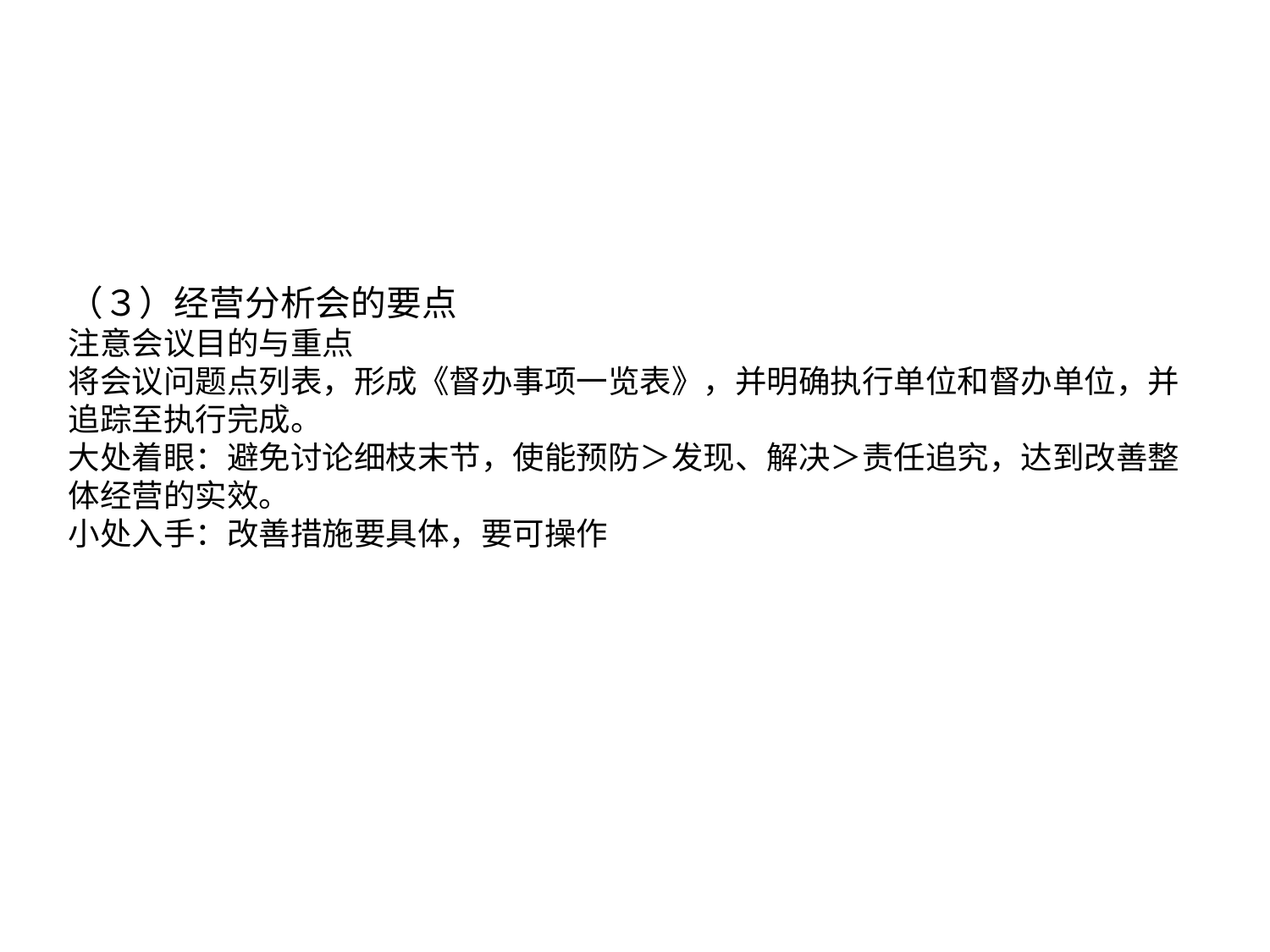

运用业绩监控表进行经营分析检讨（3）
（３）经营分析会的要点
注意会议目的与重点
将会议问题点列表，形成《督办事项一览表》，并明确执行单位和督办单位，并追踪至执行完成。
大处着眼：避免讨论细枝末节，使能预防＞发现、解决＞责任追究，达到改善整体经营的实效。
小处入手：改善措施要具体，要可操作